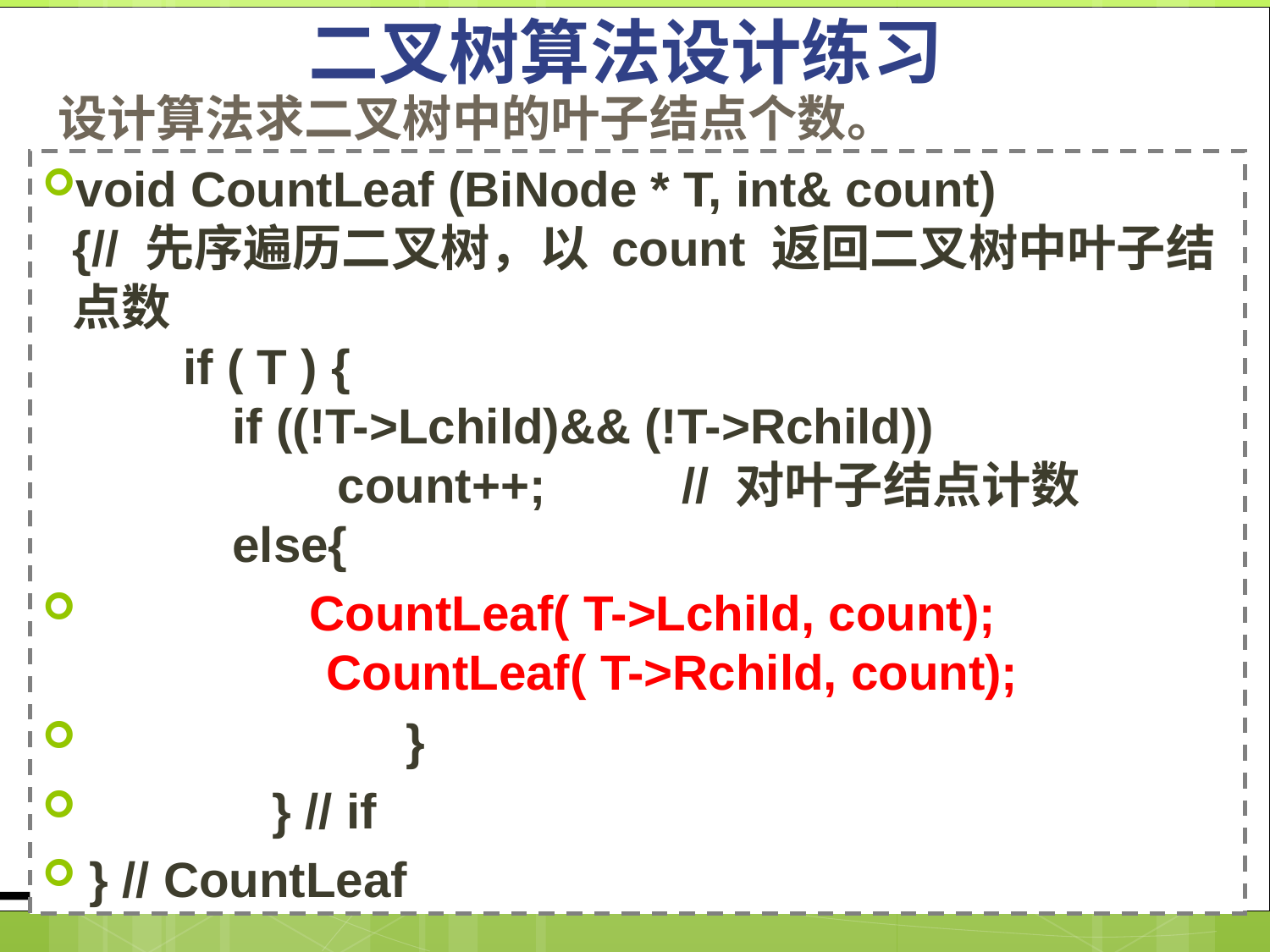

二叉树算法设计练习
设计算法求二叉树中的叶子结点个数。
void CountLeaf (BiNode * T, int& count)
{// 先序遍历二叉树，以 count 返回二叉树中叶子结点数
　　if ( T ) {
　　　if ((!T->Lchild)&& (!T->Rchild))
　　　　     count++; 　　// 对叶子结点计数
　　　else{
                 CountLeaf( T->Lchild, count);
　　　　    CountLeaf( T->Rchild, count);
                        }
   　        } // if
 } // CountLeaf